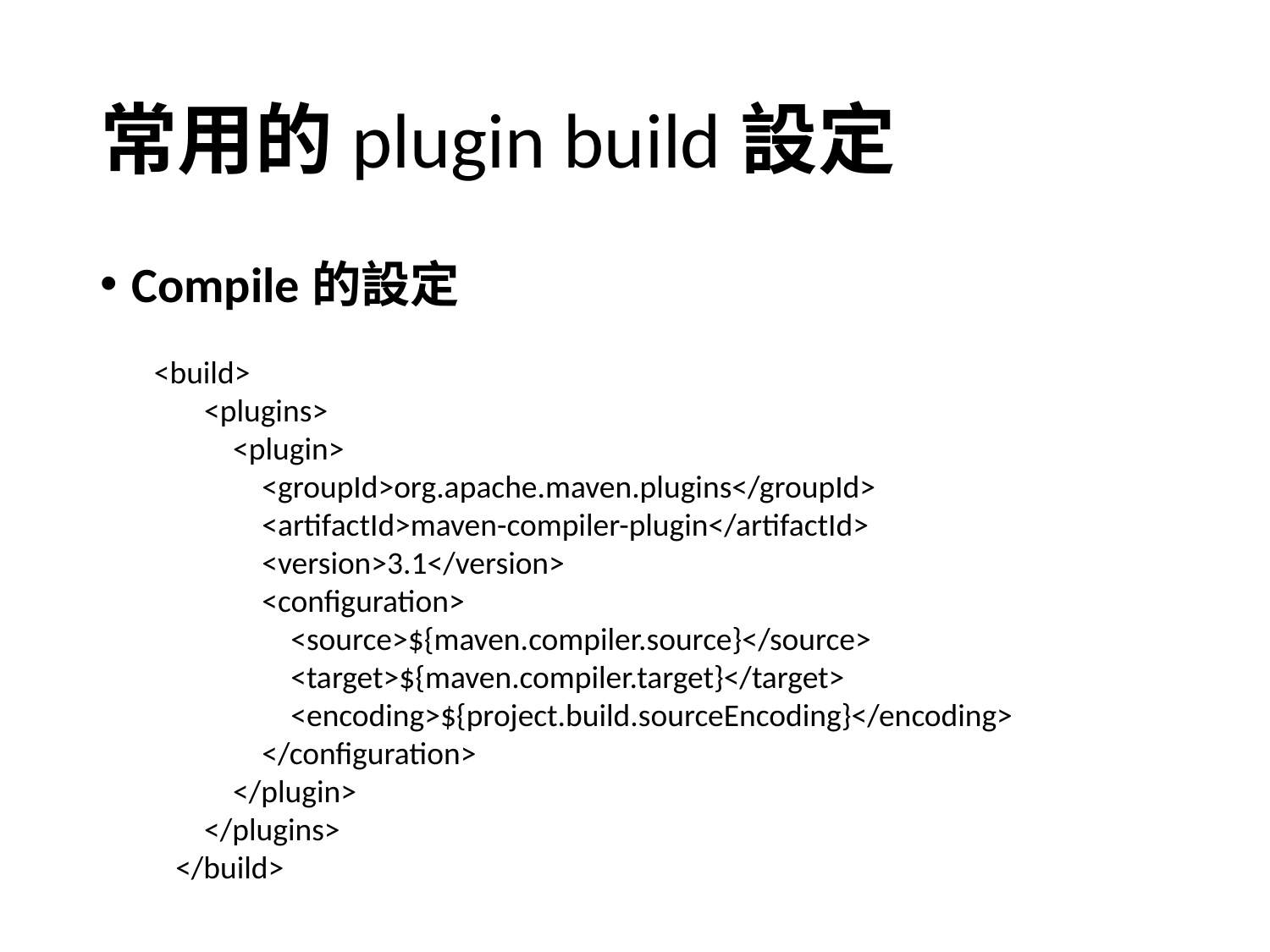

# 常用的plugin build設定
Compile的設定

 <build>
        <plugins>
            <plugin>
                <groupId>org.apache.maven.plugins</groupId>
                <artifactId>maven-compiler-plugin</artifactId>
                <version>3.1</version>
                <configuration>
                    <source>${maven.compiler.source}</source>
                    <target>${maven.compiler.target}</target>
                    <encoding>${project.build.sourceEncoding}</encoding>
                </configuration>
            </plugin>
        </plugins>
    </build>